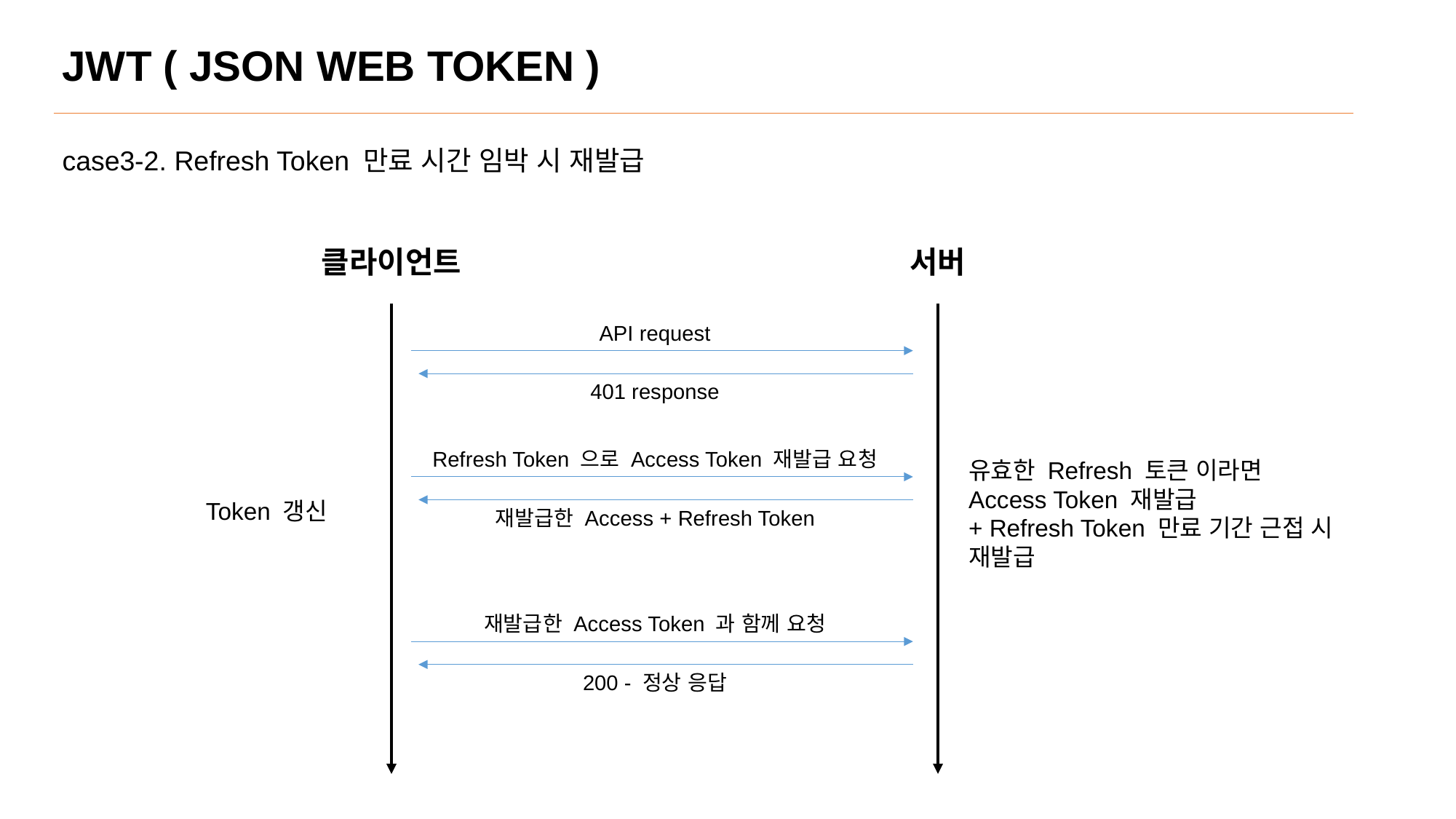

JWT ( JSON WEB TOKEN )
case3-2. Refresh Token 만료 시간 임박 시 재발급
클라이언트
서버
API request
401 response
Refresh Token 으로 Access Token 재발급 요청
유효한 Refresh 토큰 이라면
Access Token 재발급
+ Refresh Token 만료 기간 근접 시 재발급
Token 갱신
재발급한 Access + Refresh Token
재발급한 Access Token 과 함께 요청
200 - 정상 응답